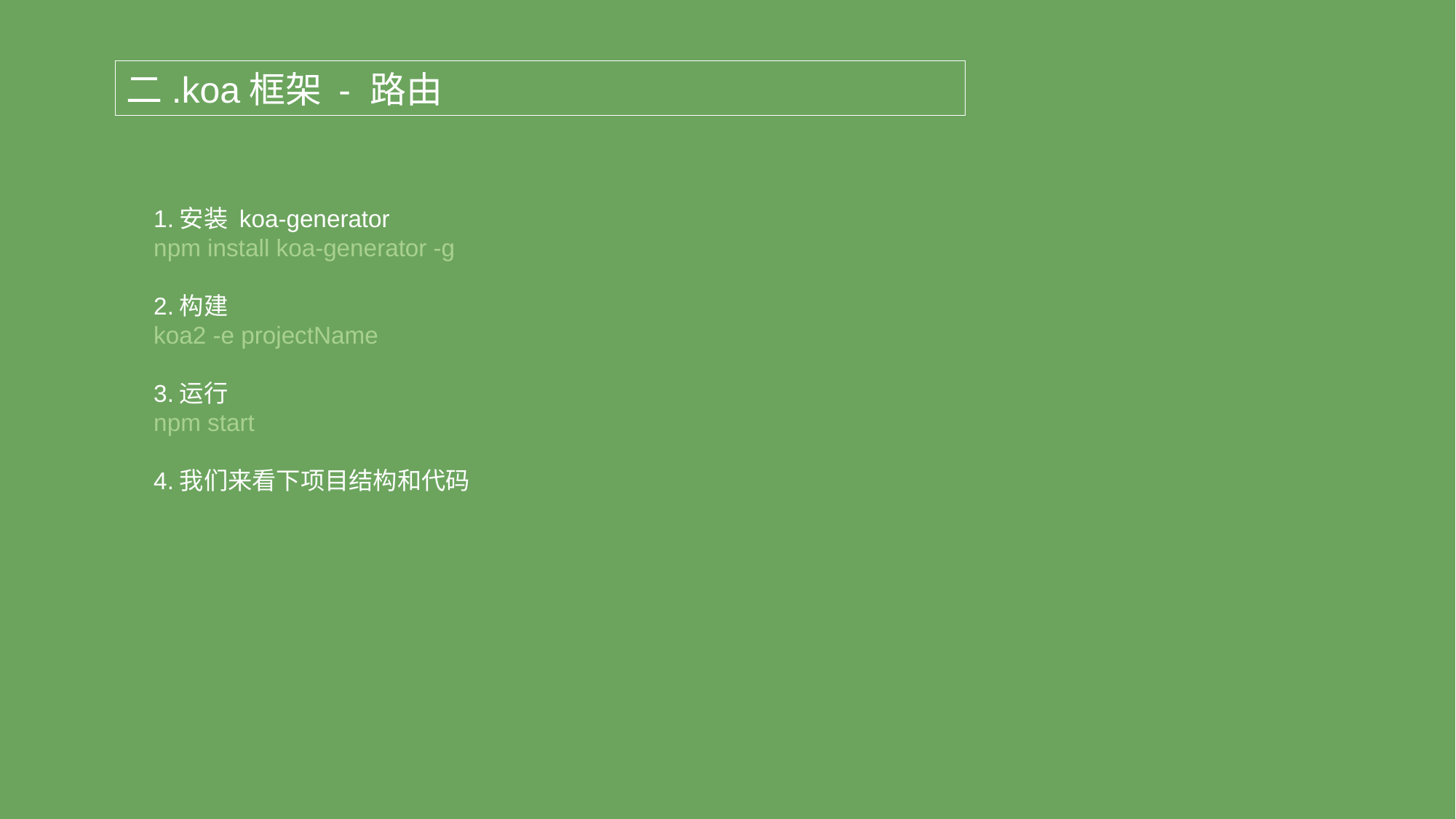

二.koa框架 - 路由
1.安装 koa-generator
npm install koa-generator -g

2.构建
koa2 -e projectName

3.运行
npm start

4.我们来看下项目结构和代码